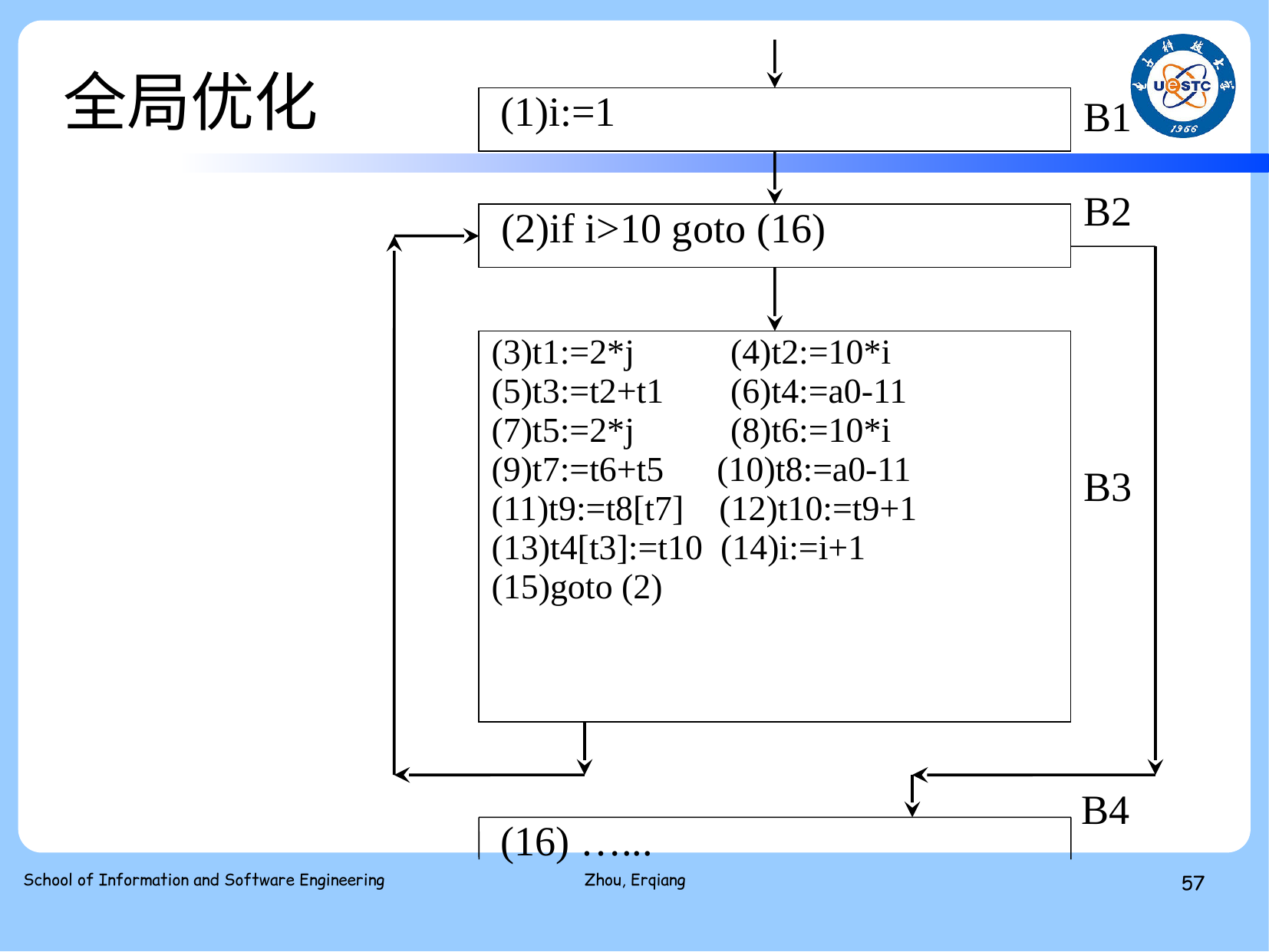

# 全局优化

(1)i:=1

B1

B2
(2)if i>10 goto (16)

(3)t1:=2*j      	 (4)t2:=10*i
(5)t3:=t2+t1    	 (6)t4:=a0-11
(7)t5:=2*j      	 (8)t6:=10*i
(9)t7:=t6+t5      (10)t8:=a0-11 (11)t9:=t8[t7]    (12)t10:=t9+1
(13)t4[t3]:=t10  (14)i:=i+1
(15)goto (2)

B3

B4
(16) …...

 School of Information and Software Engineering
Zhou, Erqiang
57